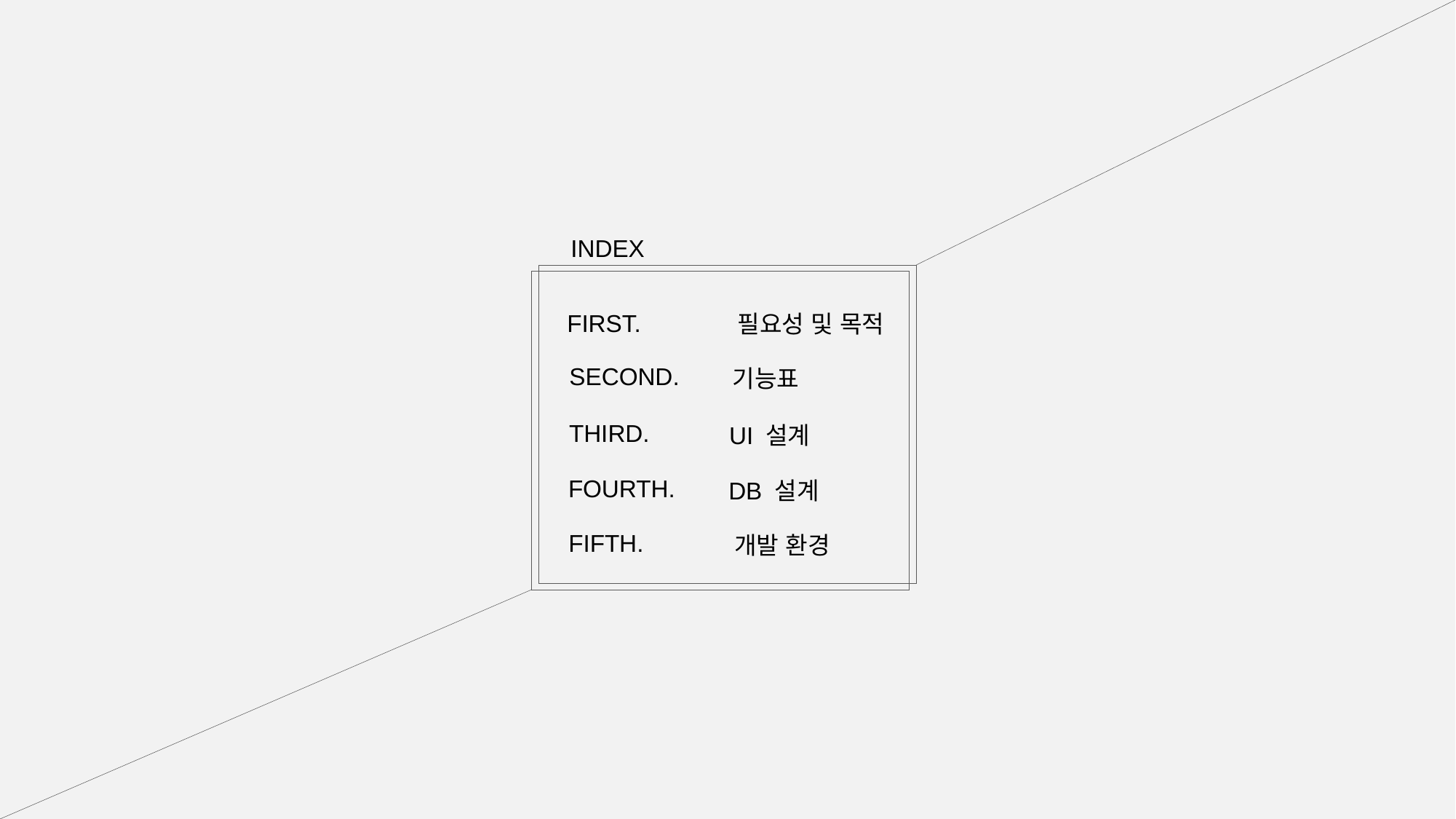

INDEX

FIRST.
필요성 및 목적
SECOND.
기능표
THIRD.
UI 설계
FOURTH.
DB 설계
FIFTH.
개발 환경